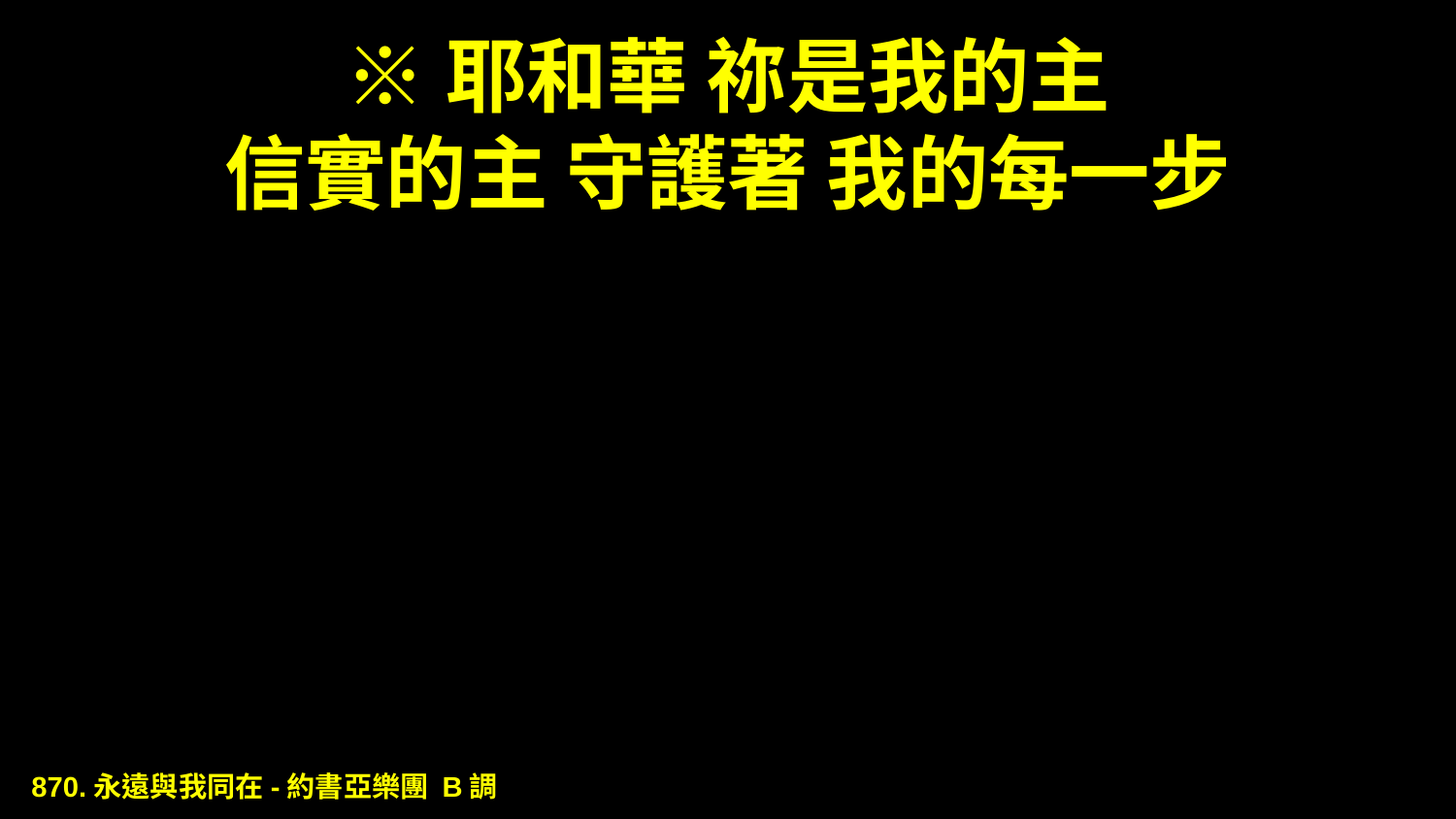

# ※耶和華 祢是我的主 信實的主 守護著 我的每一步
870.永遠與我同在-約書亞樂團 B調